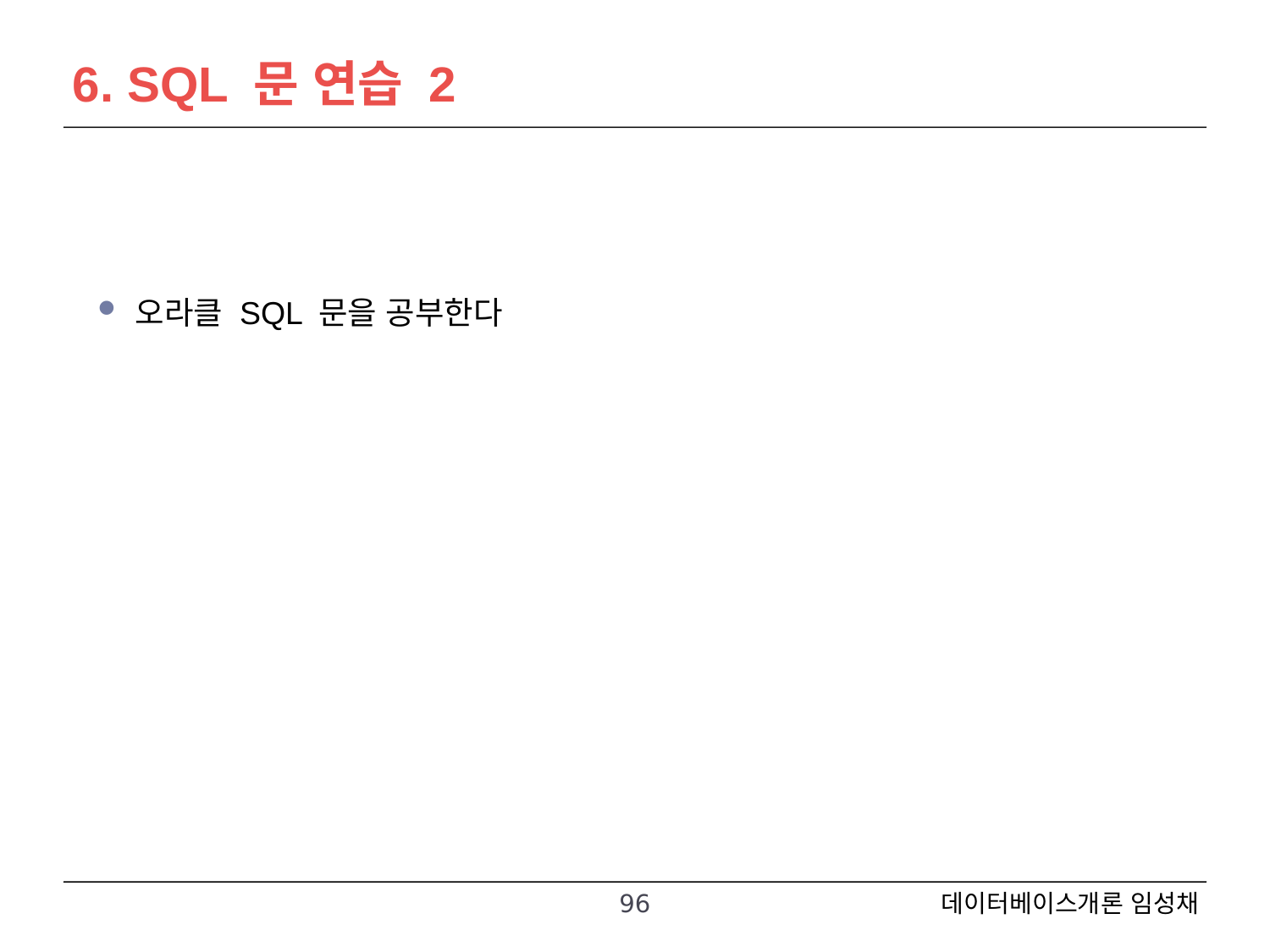

# 6. SQL 문 연습 2
오라클 SQL 문을 공부한다

96
데이터베이스개론 임성채